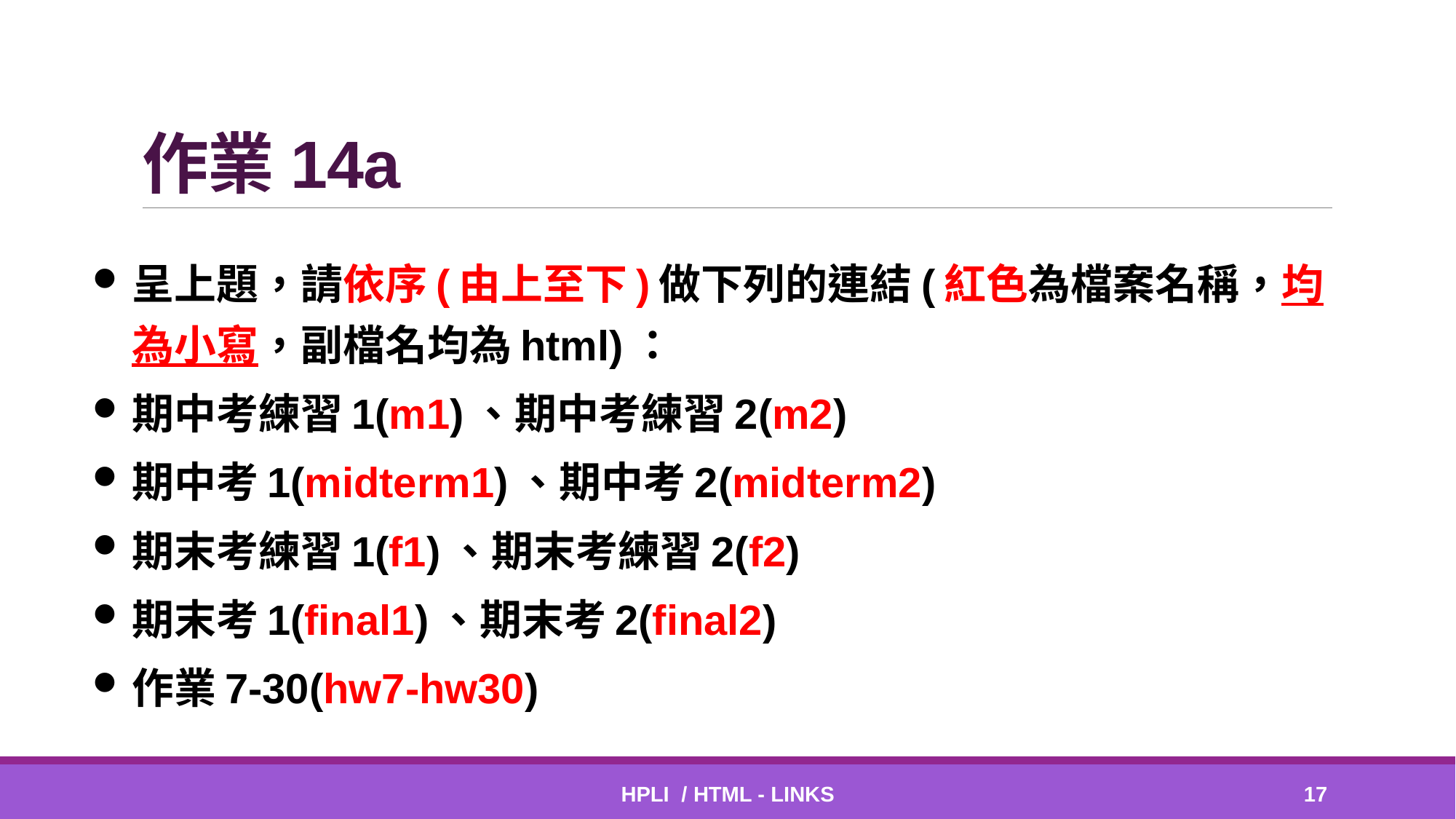

# 作業14a
呈上題，請依序(由上至下)做下列的連結(紅色為檔案名稱，均為小寫，副檔名均為html)：
期中考練習1(m1)、期中考練習2(m2)
期中考1(midterm1)、期中考2(midterm2)
期末考練習1(f1)、期末考練習2(f2)
期末考1(final1)、期末考2(final2)
作業7-30(hw7-hw30)

HPLI  / HTML - Links
17